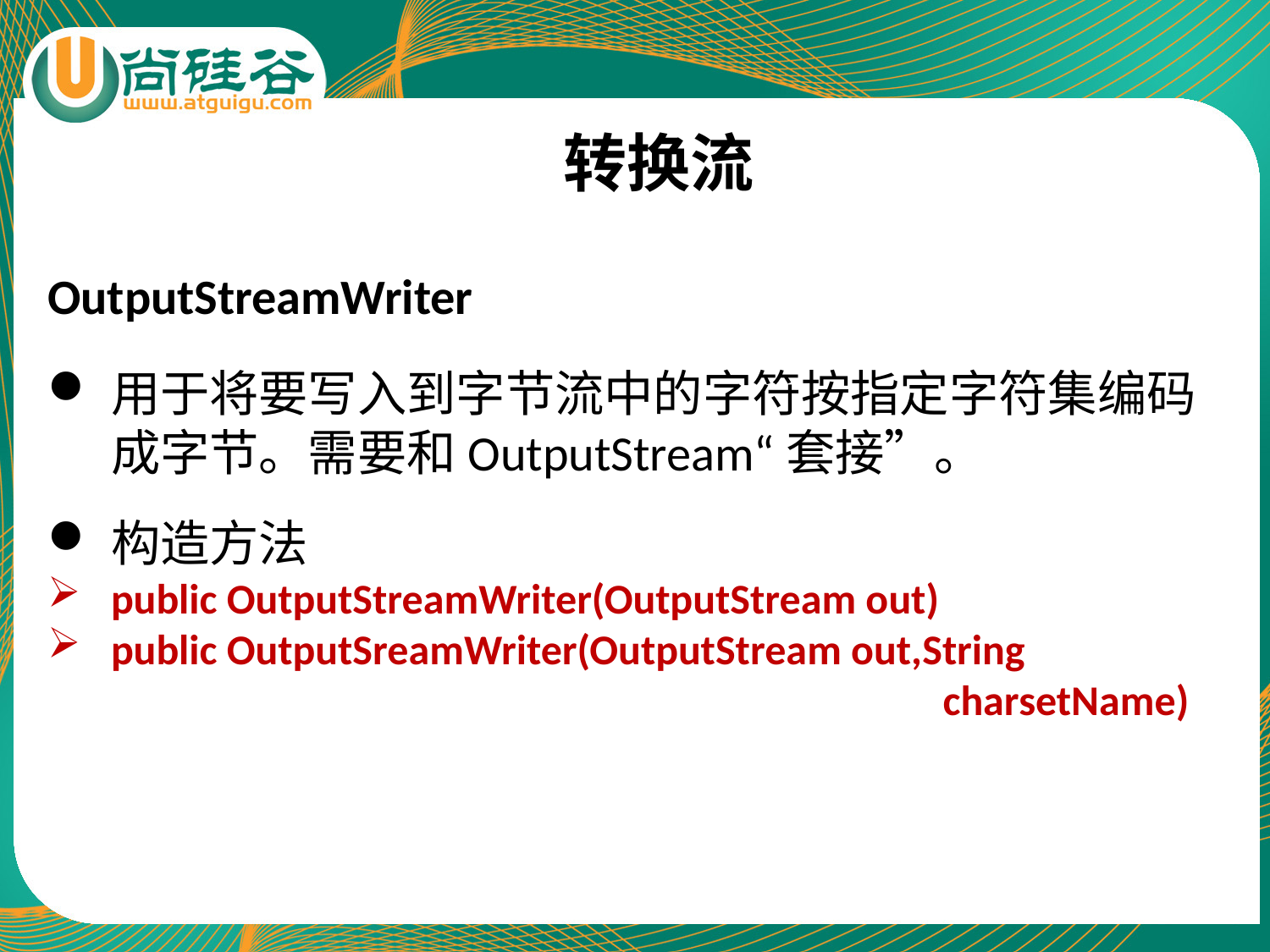

转换流
OutputStreamWriter

用于将要写入到字节流中的字符按指定字符集编码成字节。需要和OutputStream“套接”。
构造方法
public OutputStreamWriter(OutputStream out)
public OutputSreamWriter(OutputStream out,String
                                                                                              charsetName)